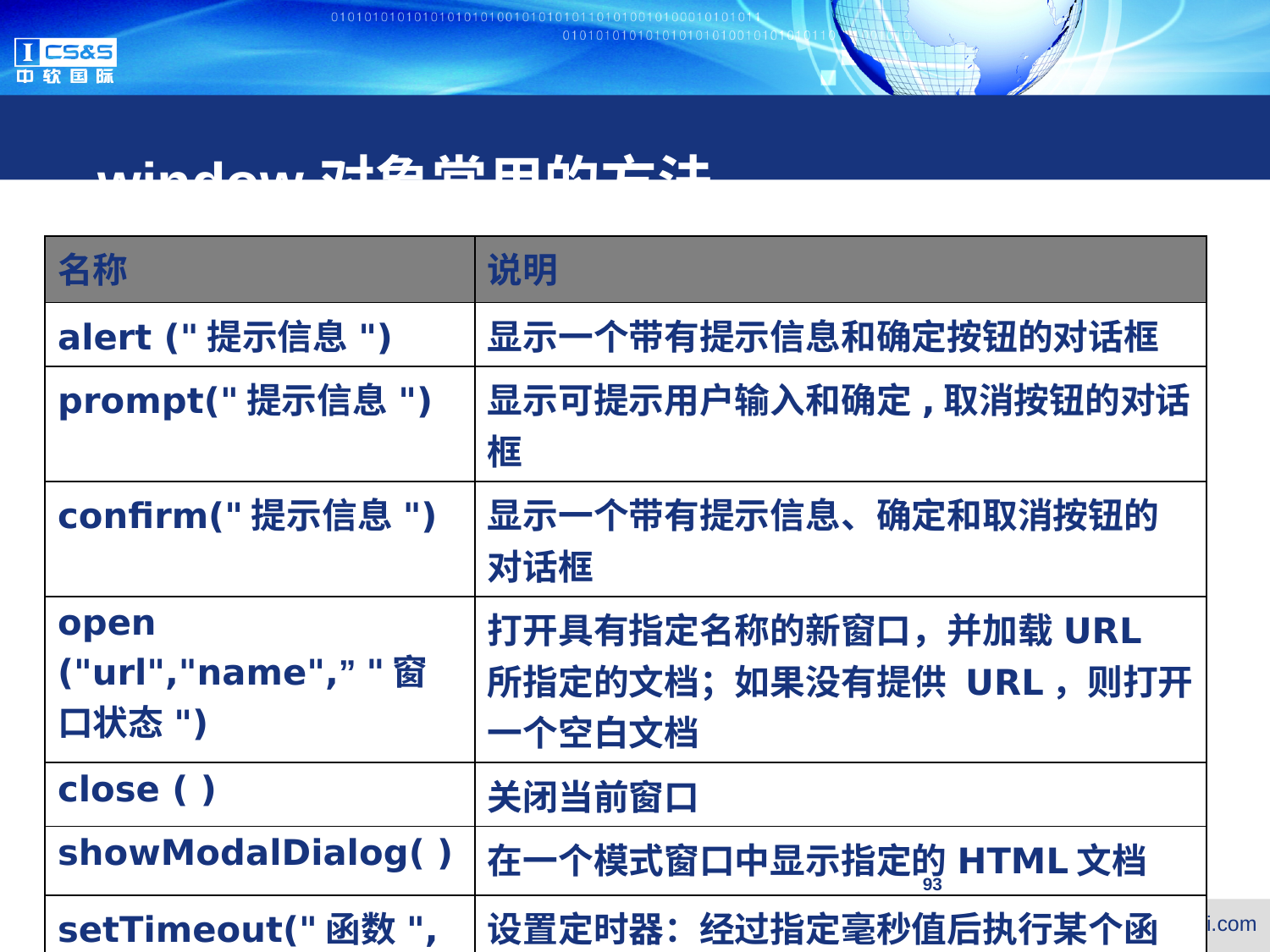

window对象常用的方法
| 名称 | 说明 |
| --- | --- |
| alert ("提示信息") | 显示一个带有提示信息和确定按钮的对话框 |
| prompt("提示信息") | 显示可提示用户输入和确定,取消按钮的对话框 |
| confirm("提示信息") | 显示一个带有提示信息、确定和取消按钮的对话框 |
| open ("url","name",” "窗口状态") | 打开具有指定名称的新窗口，并加载URL 所指定的文档；如果没有提供 URL，则打开一个空白文档 |
| close ( ) | 关闭当前窗口 |
| showModalDialog( ) | 在一个模式窗口中显示指定的HTML文档 |
| setTimeout("函数",毫秒) | 设置定时器：经过指定毫秒值后执行某个函数 |
93